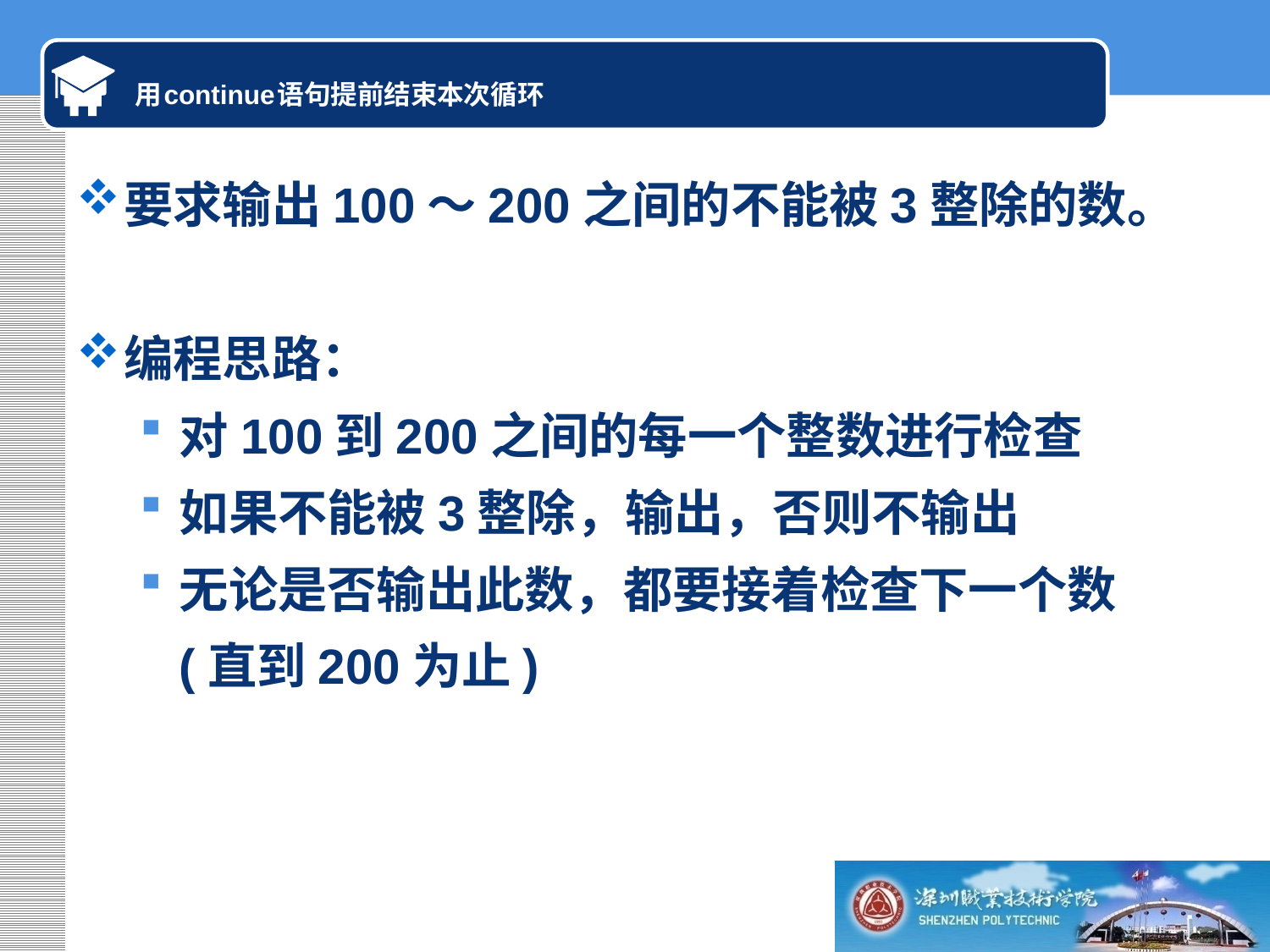

# 用continue语句提前结束本次循环
要求输出100～200之间的不能被3整除的数。

编程思路：
对100到200之间的每一个整数进行检查
如果不能被3整除，输出，否则不输出
无论是否输出此数，都要接着检查下一个数(直到200为止)